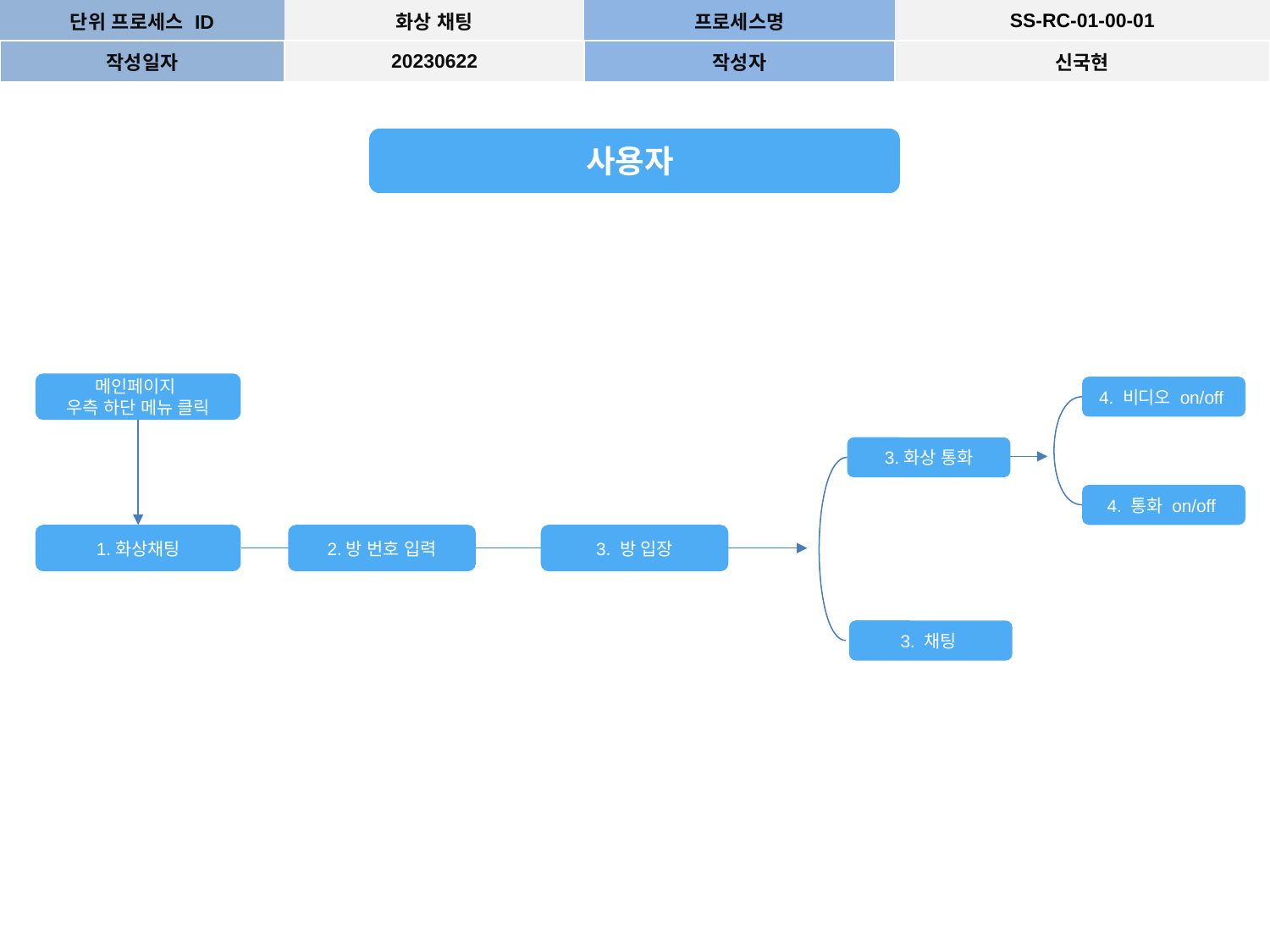

| 단위 프로세스 ID | 화상 채팅 | 프로세스명 | SS-RC-01-00-01 |
| --- | --- | --- | --- |
| 작성일자 | 20230622 | 작성자 | 신국현 |
사용자
메인페이지
우측 하단 메뉴 클릭
4. 비디오 on/off
3.화상 통화
4. 통화 on/off
1.화상채팅
2.방 번호 입력
3. 방 입장
3. 채팅